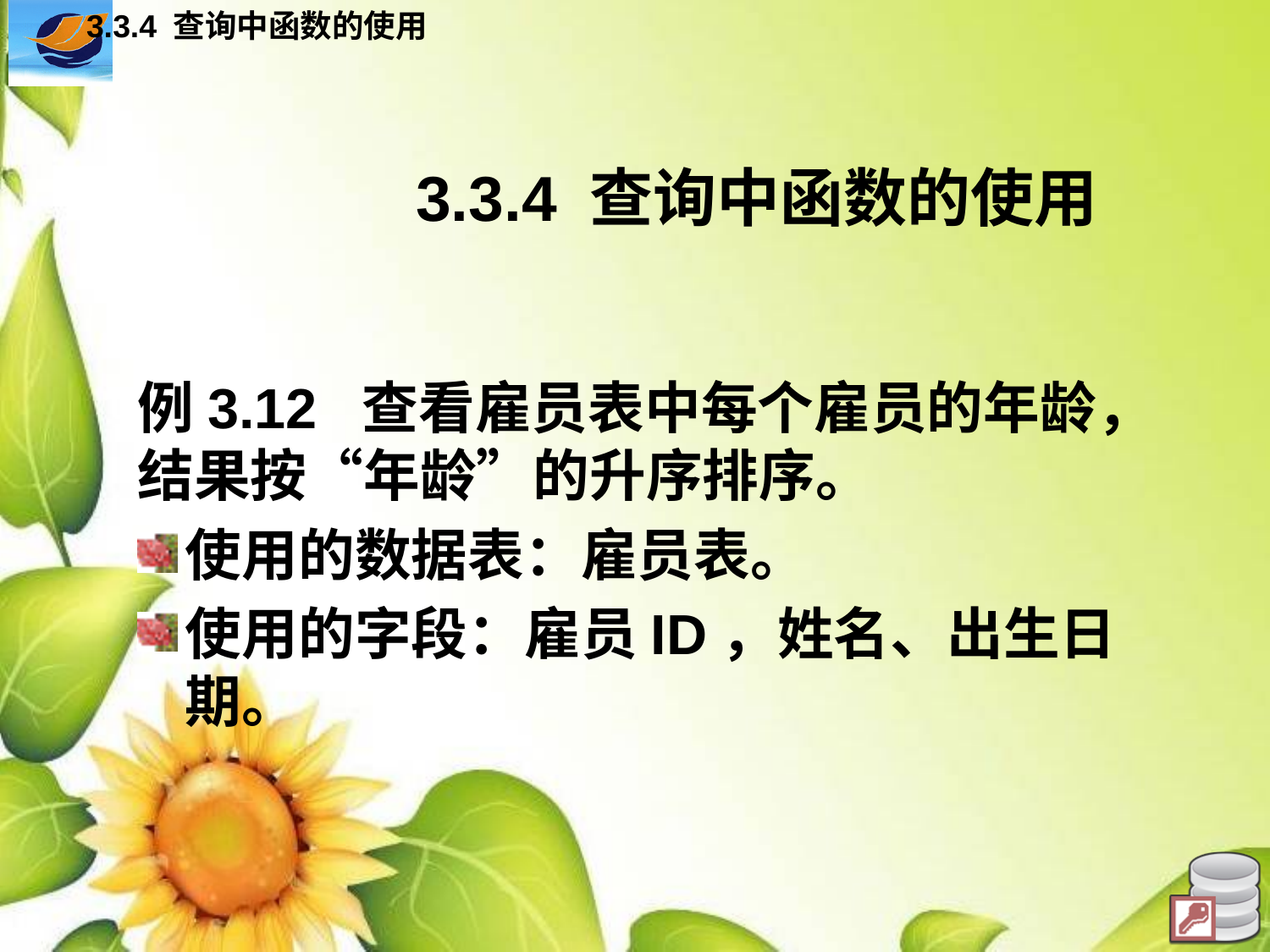

3.3.4 查询中函数的使用
# 3.3.4 查询中函数的使用
例3.12  查看雇员表中每个雇员的年龄，结果按“年龄”的升序排序。
使用的数据表：雇员表。
使用的字段：雇员ID，姓名、出生日期。